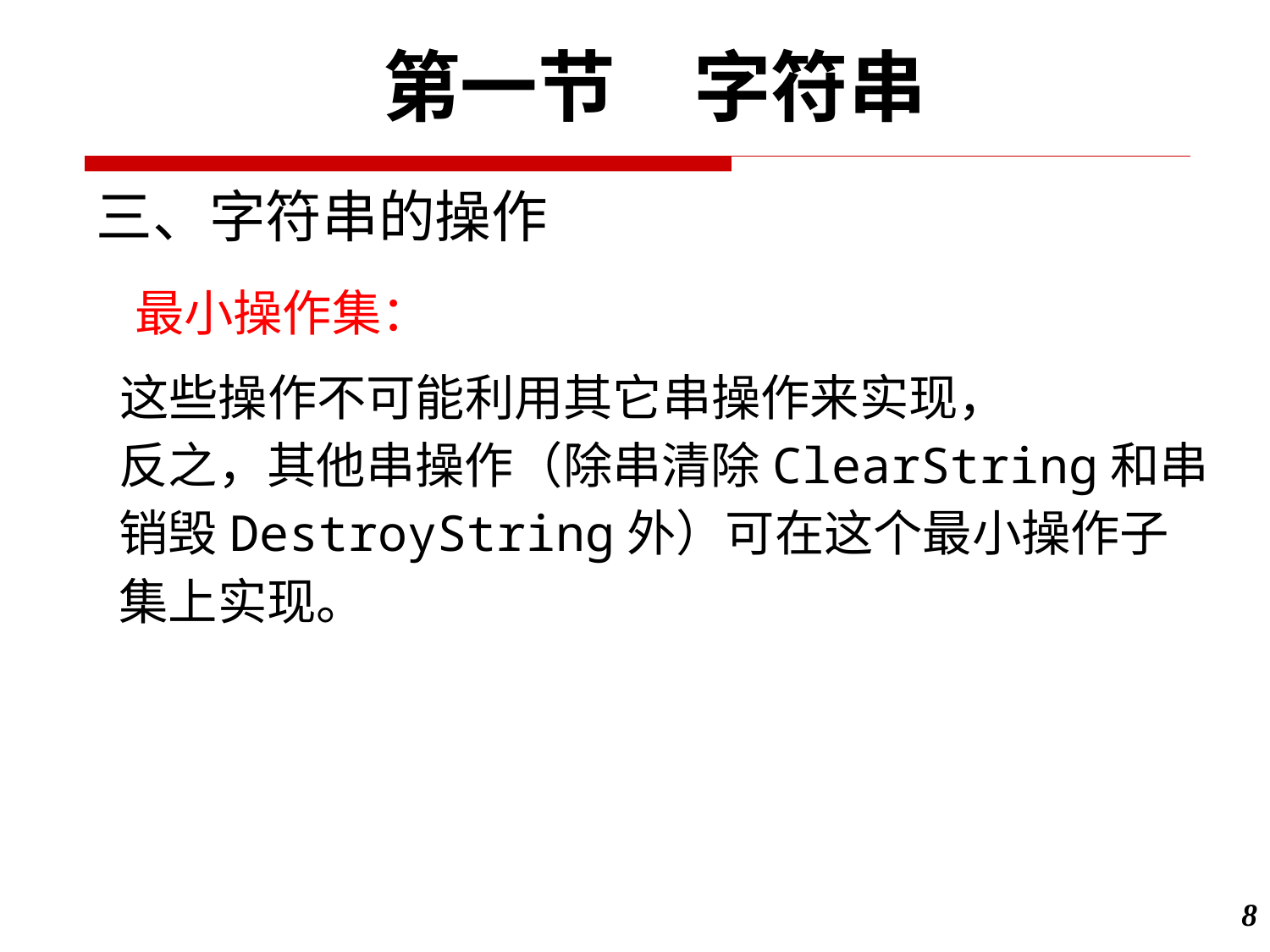

第一节　字符串
三、字符串的操作
　最小操作集：
  这些操作不可能利用其它串操作来实现，
  反之，其他串操作（除串清除ClearString和串
  销毁DestroyString外）可在这个最小操作子
  集上实现。
8